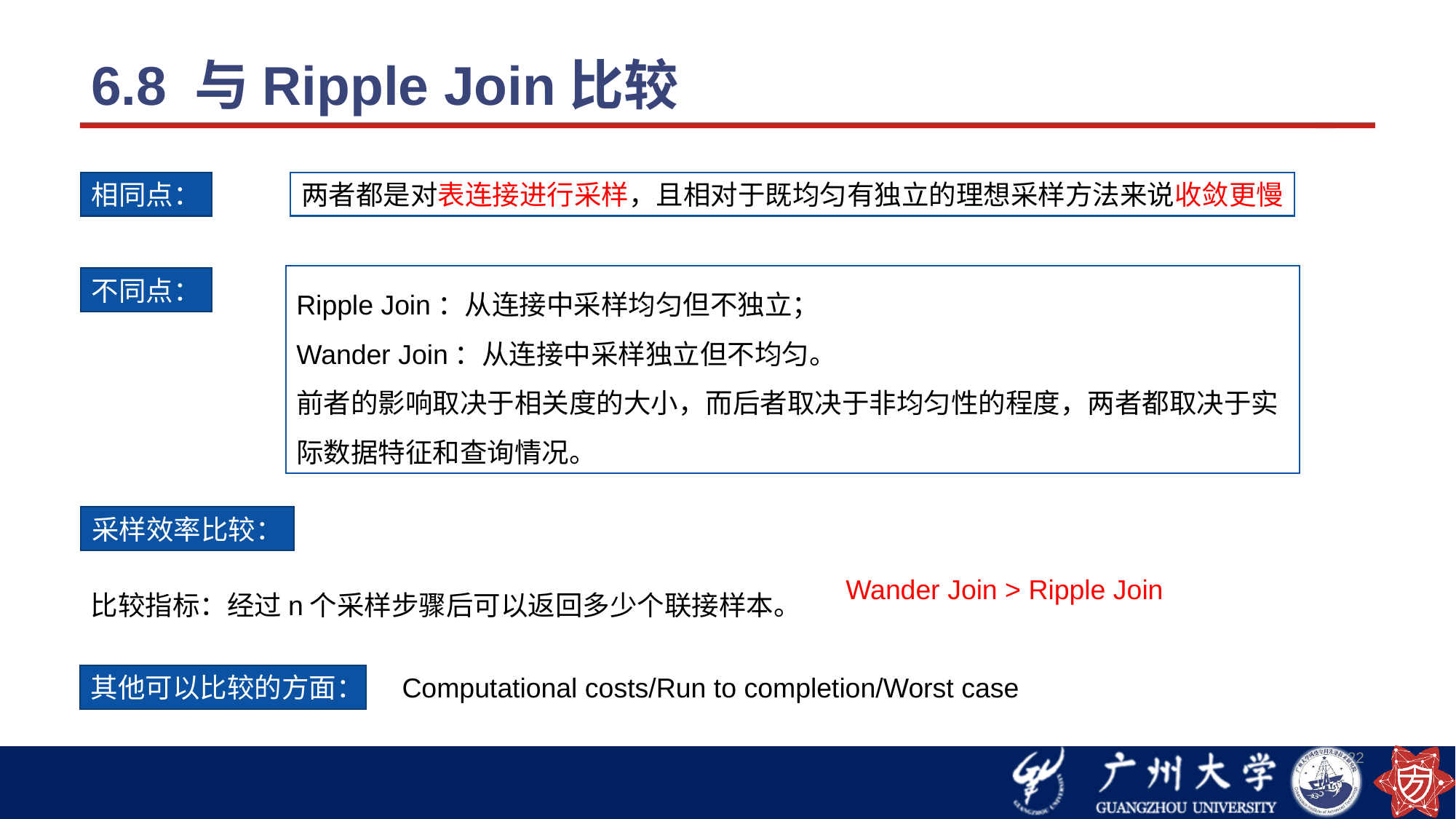

# 6.8 与Ripple Join比较
相同点：
两者都是对表连接进行采样，且相对于既均匀有独立的理想采样方法来说收敛更慢
Ripple Join：从连接中采样均匀但不独立；
Wander Join：从连接中采样独立但不均匀。
前者的影响取决于相关度的大小，而后者取决于非均匀性的程度，两者都取决于实际数据特征和查询情况。
不同点：
采样效率比较：
比较指标：经过n个采样步骤后可以返回多少个联接样本。
Wander Join > Ripple Join
其他可以比较的方面：
Computational costs/Run to completion/Worst case
22